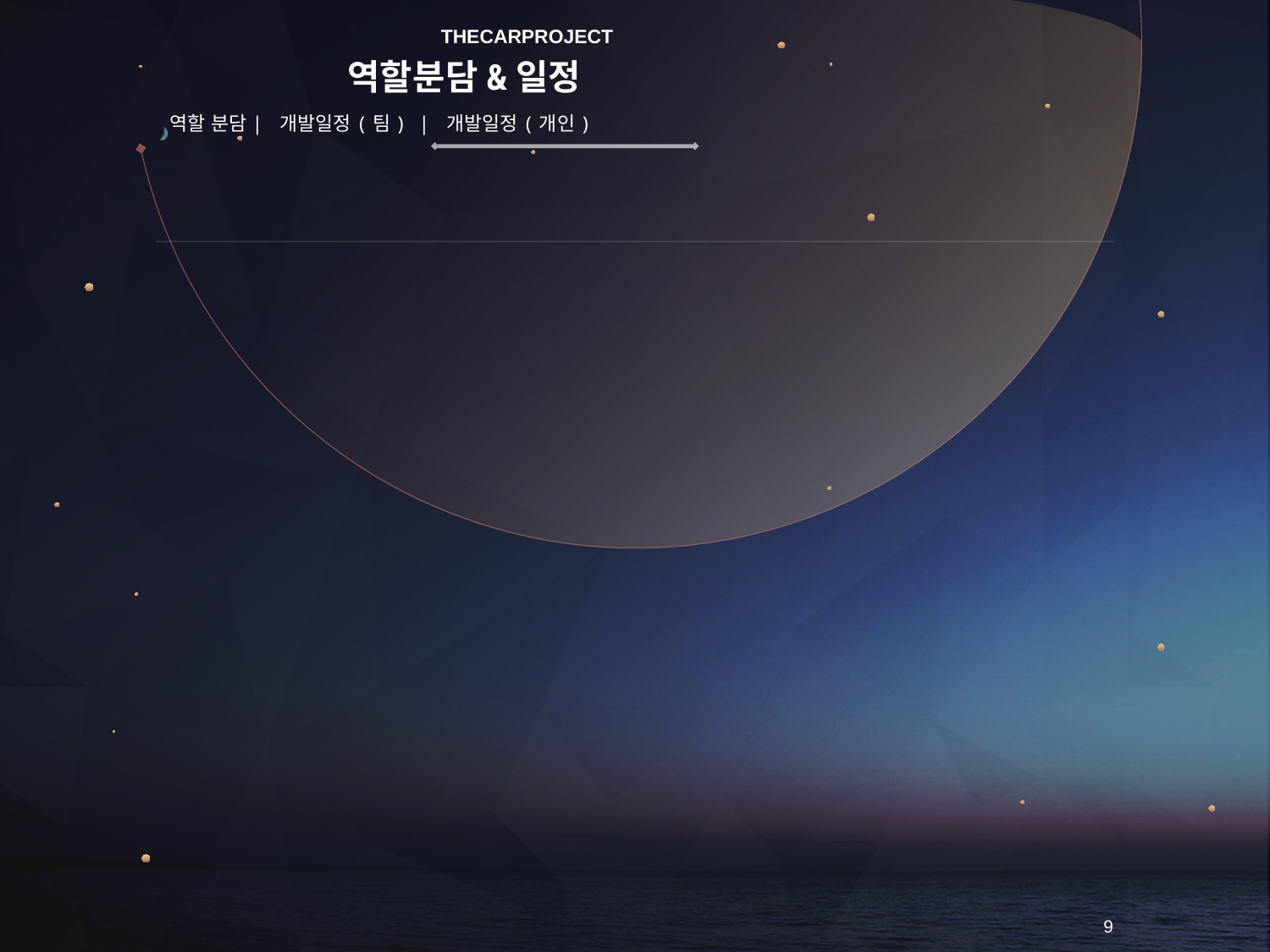

# THECARPROJECT
역할분담&일정
역할 분담| 개발일정(팀) | 개발일정(개인)
9